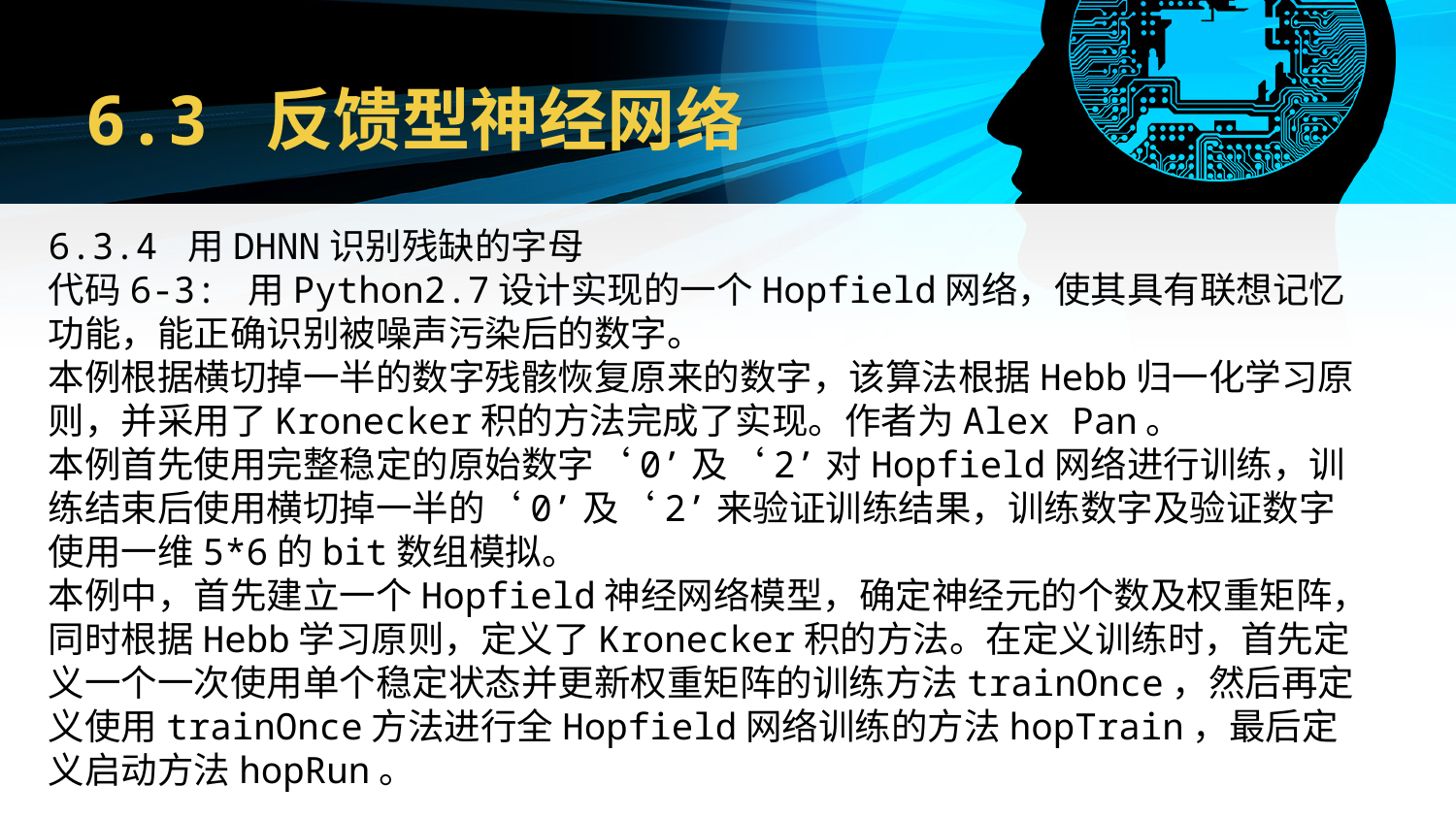

# 6.3 反馈型神经网络
6.3.4 用DHNN识别残缺的字母
代码6-3: 用Python2.7设计实现的一个Hopfield网络，使其具有联想记忆功能，能正确识别被噪声污染后的数字。
本例根据横切掉一半的数字残骸恢复原来的数字，该算法根据Hebb归一化学习原则，并采用了Kronecker积的方法完成了实现。作者为Alex Pan。
本例首先使用完整稳定的原始数字‘0’及‘2’对Hopfield网络进行训练，训练结束后使用横切掉一半的‘0’及‘2’来验证训练结果，训练数字及验证数字使用一维5*6的bit数组模拟。
本例中，首先建立一个Hopfield神经网络模型，确定神经元的个数及权重矩阵，同时根据Hebb学习原则，定义了Kronecker积的方法。在定义训练时，首先定义一个一次使用单个稳定状态并更新权重矩阵的训练方法trainOnce，然后再定义使用trainOnce方法进行全Hopfield网络训练的方法hopTrain，最后定义启动方法hopRun。